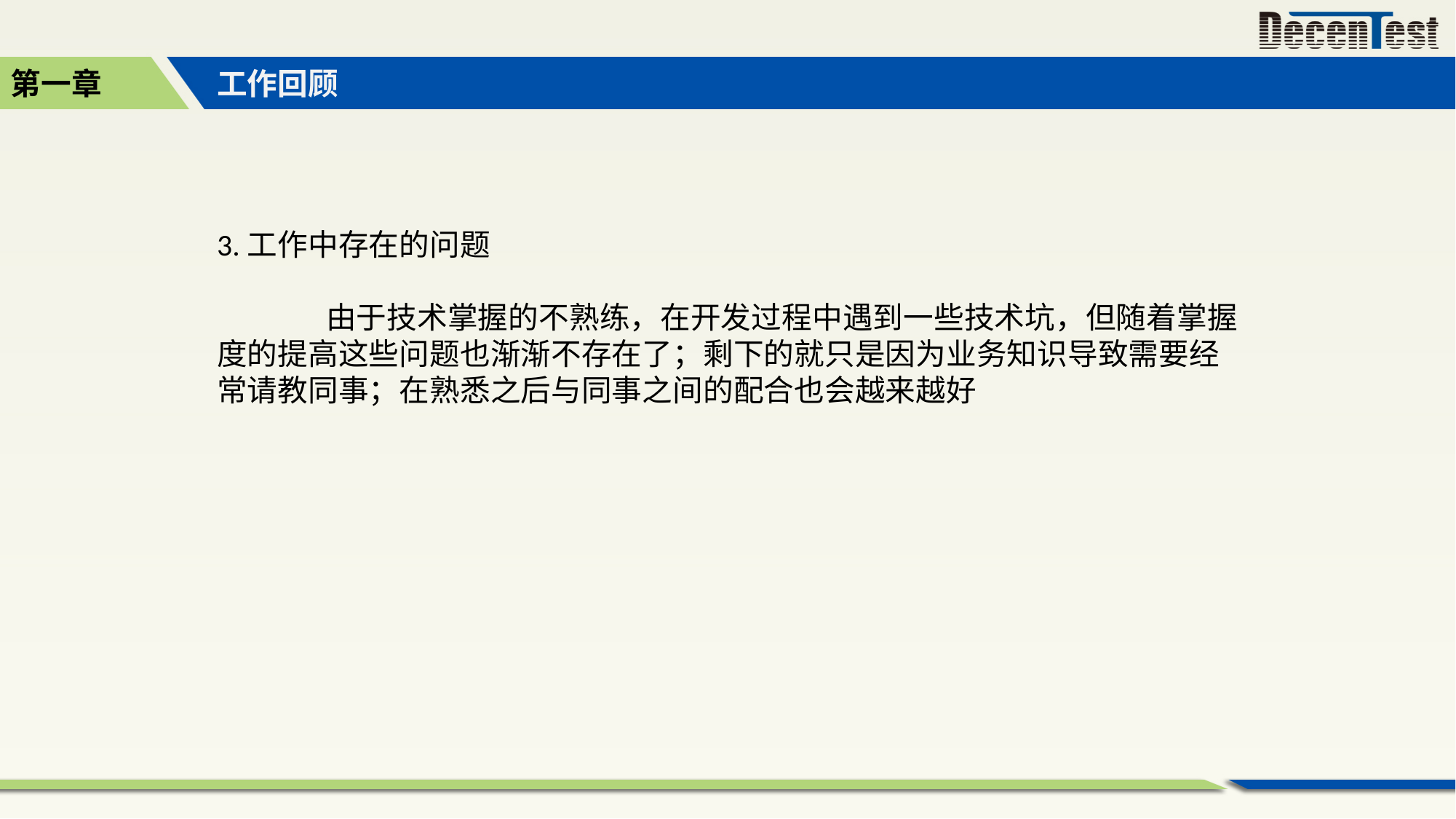

第一章
工作回顾
3.工作中存在的问题

	由于技术掌握的不熟练，在开发过程中遇到一些技术坑，但随着掌握度的提高这些问题也渐渐不存在了；剩下的就只是因为业务知识导致需要经常请教同事；在熟悉之后与同事之间的配合也会越来越好

5